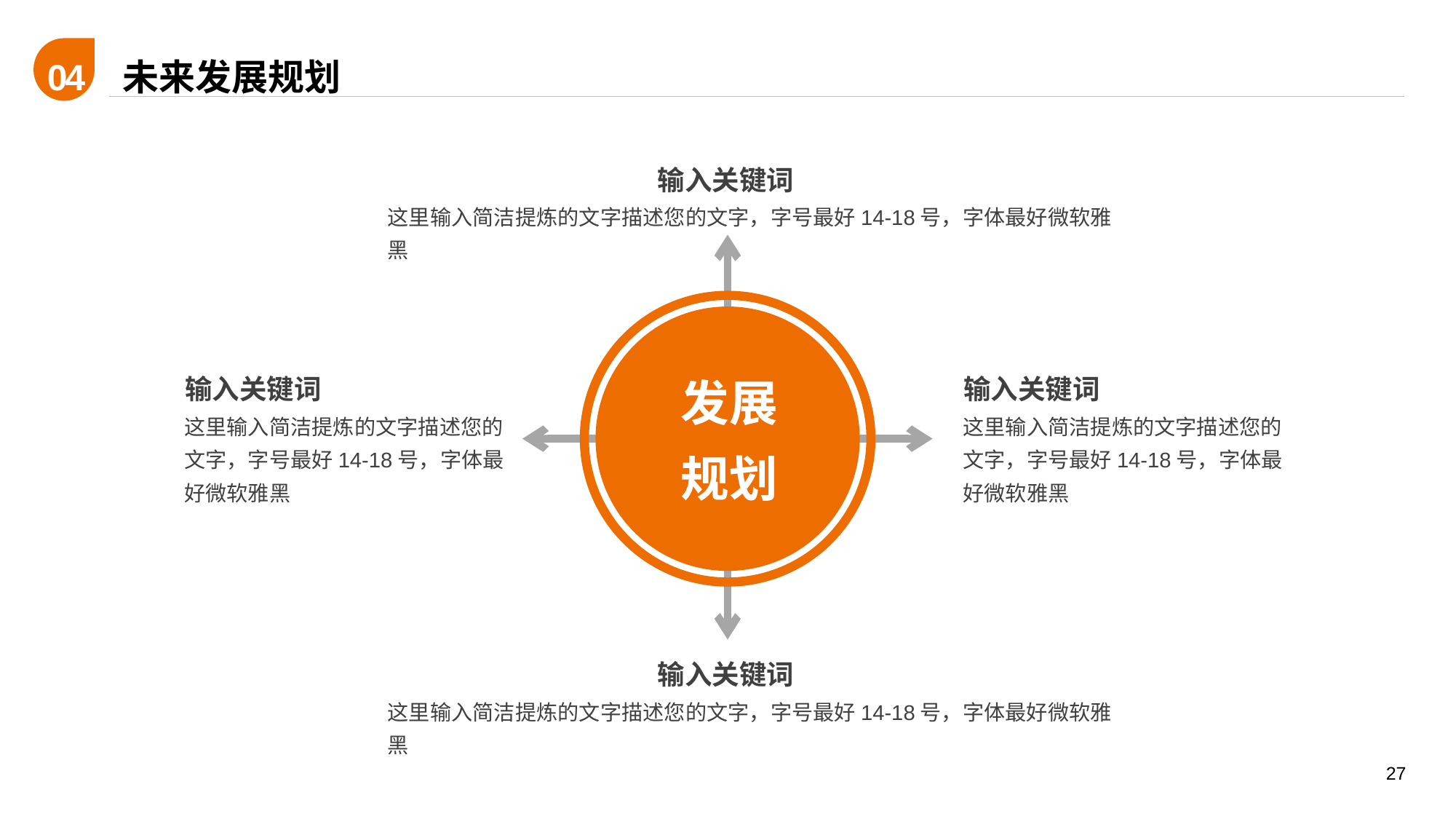

未来发展规划
04
输入关键词
这里输入简洁提炼的文字描述您的文字，字号最好14-18号，字体最好微软雅黑

发展
规划
输入关键词
这里输入简洁提炼的文字描述您的文字，字号最好14-18号，字体最好微软雅黑
输入关键词
这里输入简洁提炼的文字描述您的文字，字号最好14-18号，字体最好微软雅黑
输入关键词
这里输入简洁提炼的文字描述您的文字，字号最好14-18号，字体最好微软雅黑